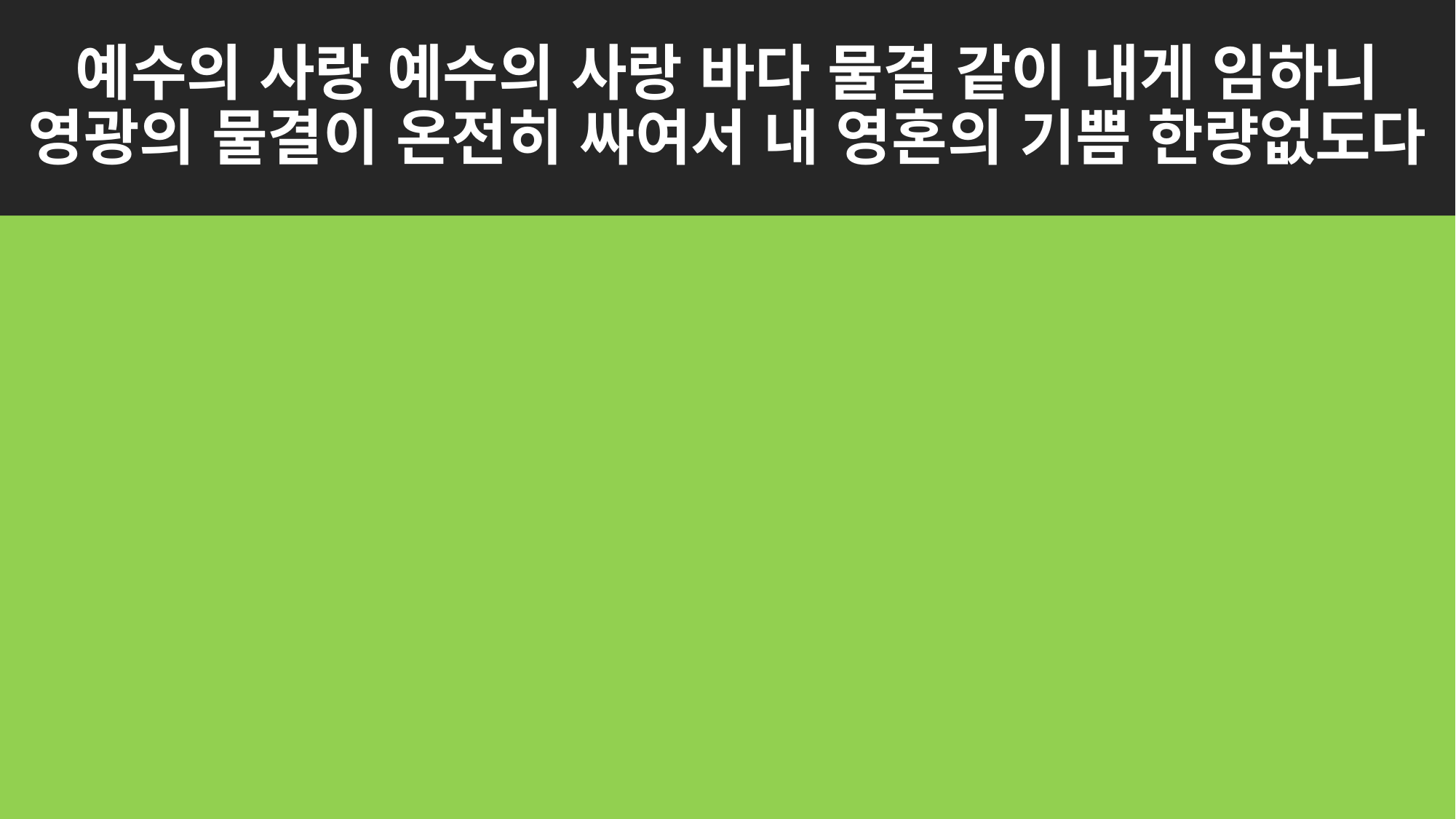

# 예수의 사랑 예수의 사랑 바다 물결 같이 내게 임하니
영광의 물결이 온전히 싸여서 내 영혼의 기쁨 한량없도다